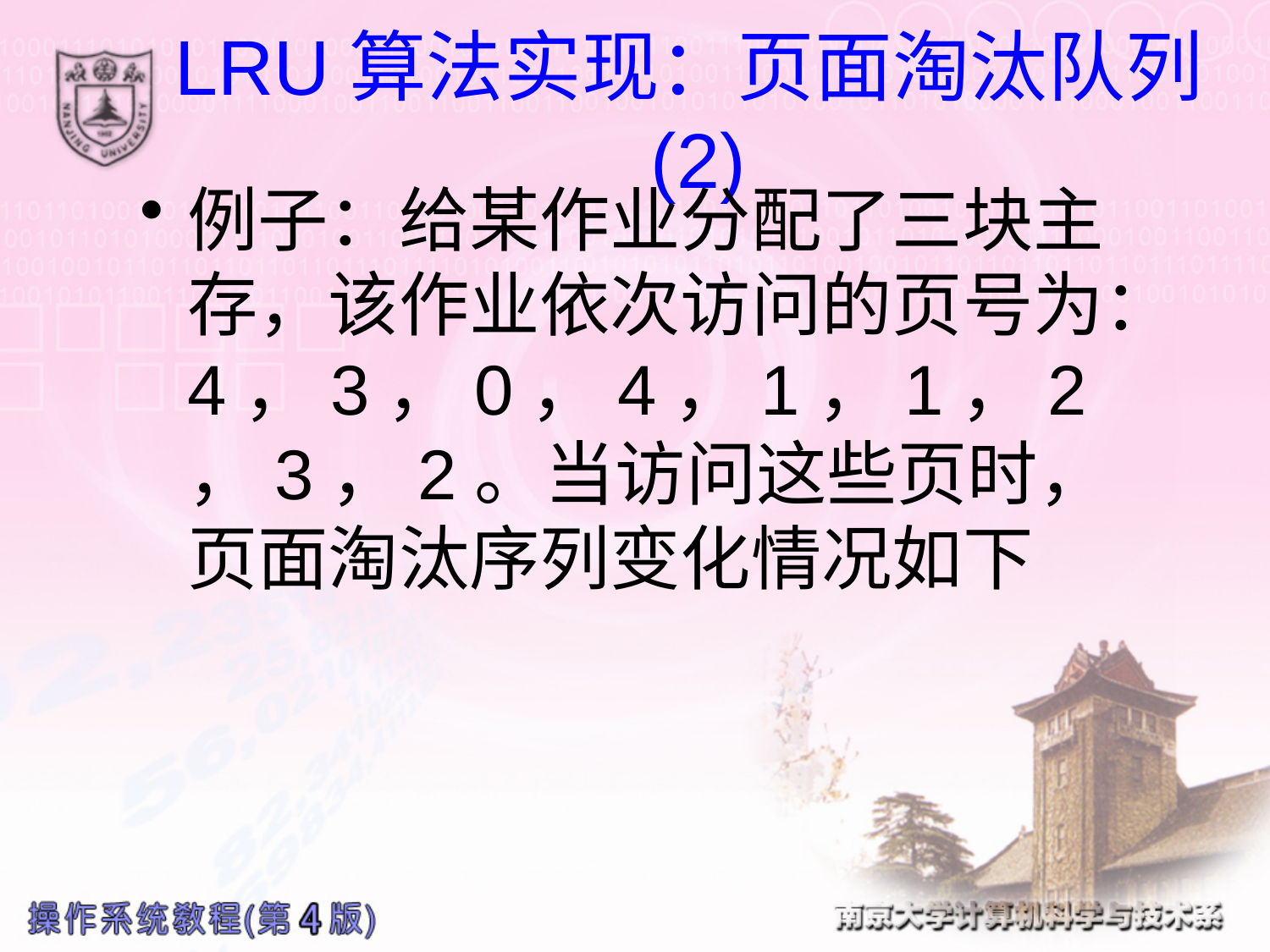

# LRU算法实现：页面淘汰队列(2)
例子：给某作业分配了三块主存，该作业依次访问的页号为：4，3，0，4，1，1，2，3，2。当访问这些页时，页面淘汰序列变化情况如下